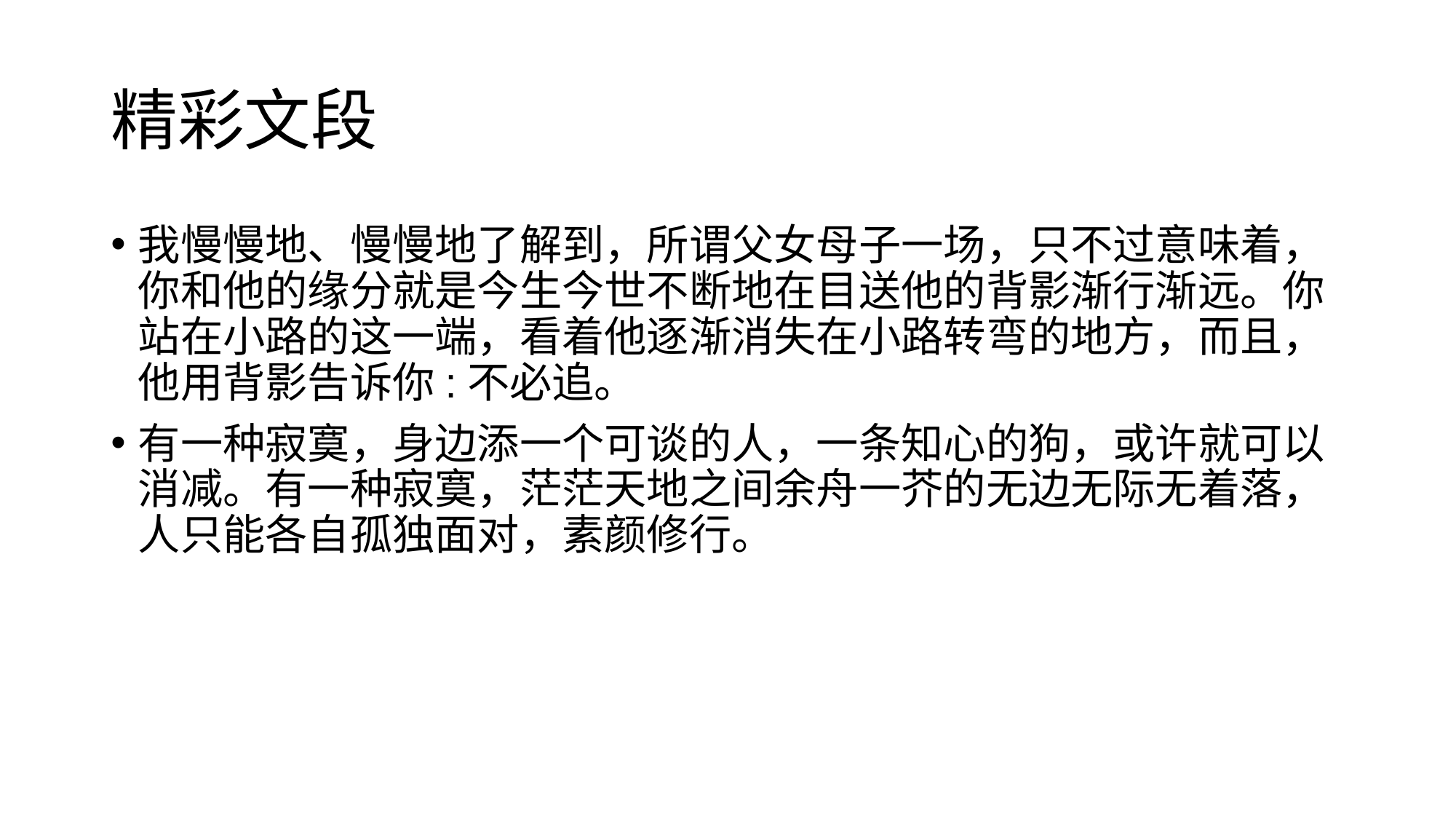

# 精彩文段
我慢慢地、慢慢地了解到，所谓父女母子一场，只不过意味着，你和他的缘分就是今生今世不断地在目送他的背影渐行渐远。你站在小路的这一端，看着他逐渐消失在小路转弯的地方，而且，他用背影告诉你:不必追。
有一种寂寞，身边添一个可谈的人，一条知心的狗，或许就可以消减。有一种寂寞，茫茫天地之间余舟一芥的无边无际无着落，人只能各自孤独面对，素颜修行。